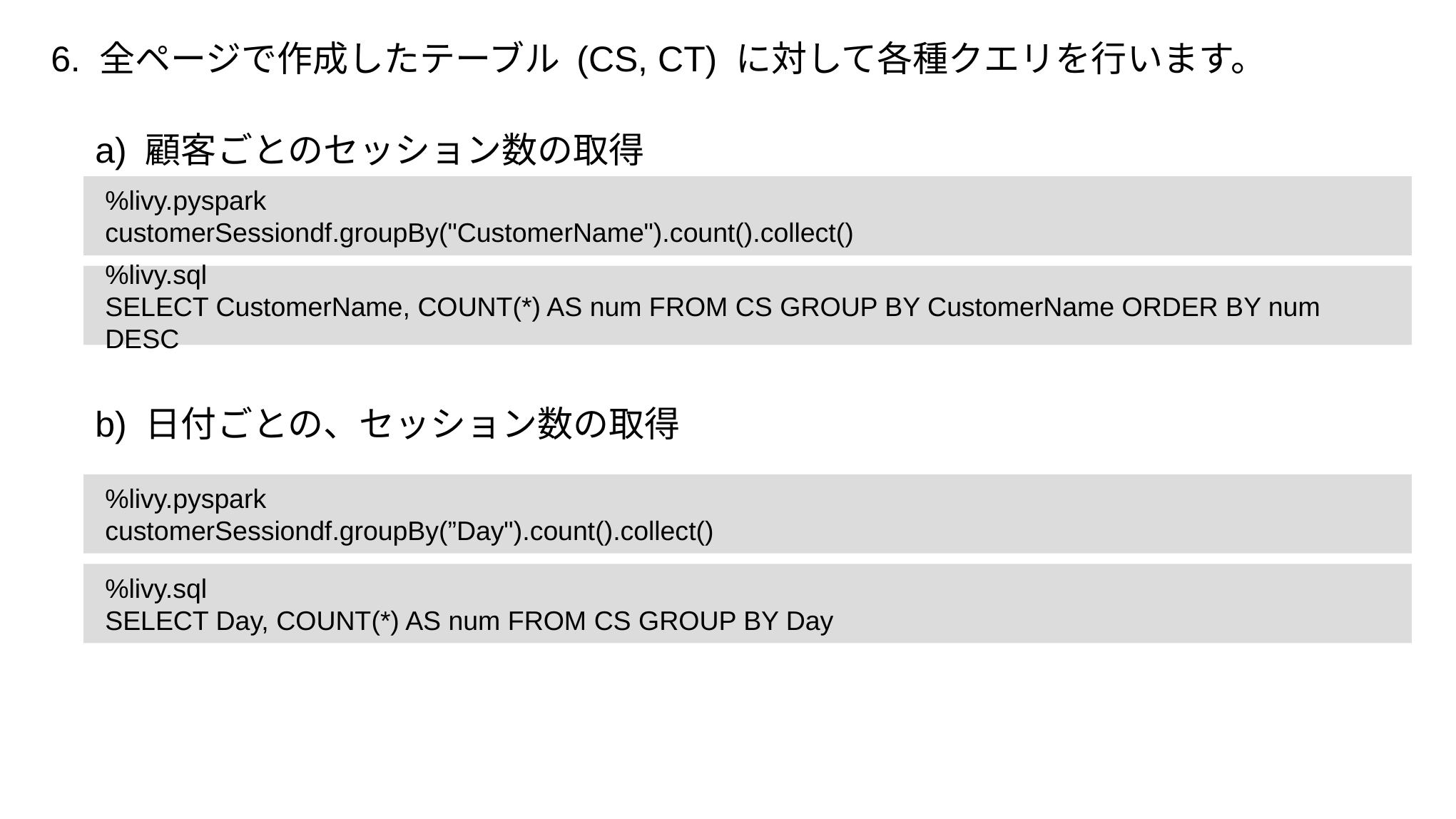

6. 全ページで作成したテーブル (CS, CT) に対して各種クエリを行います。

　a) 顧客ごとのセッション数の取得

　b) 日付ごとの、セッション数の取得
%livy.pyspark
customerSessiondf.groupBy("CustomerName").count().collect()
%livy.sql
SELECT CustomerName, COUNT(*) AS num FROM CS GROUP BY CustomerName ORDER BY num DESC
%livy.pyspark
customerSessiondf.groupBy(”Day").count().collect()
%livy.sql
SELECT Day, COUNT(*) AS num FROM CS GROUP BY Day